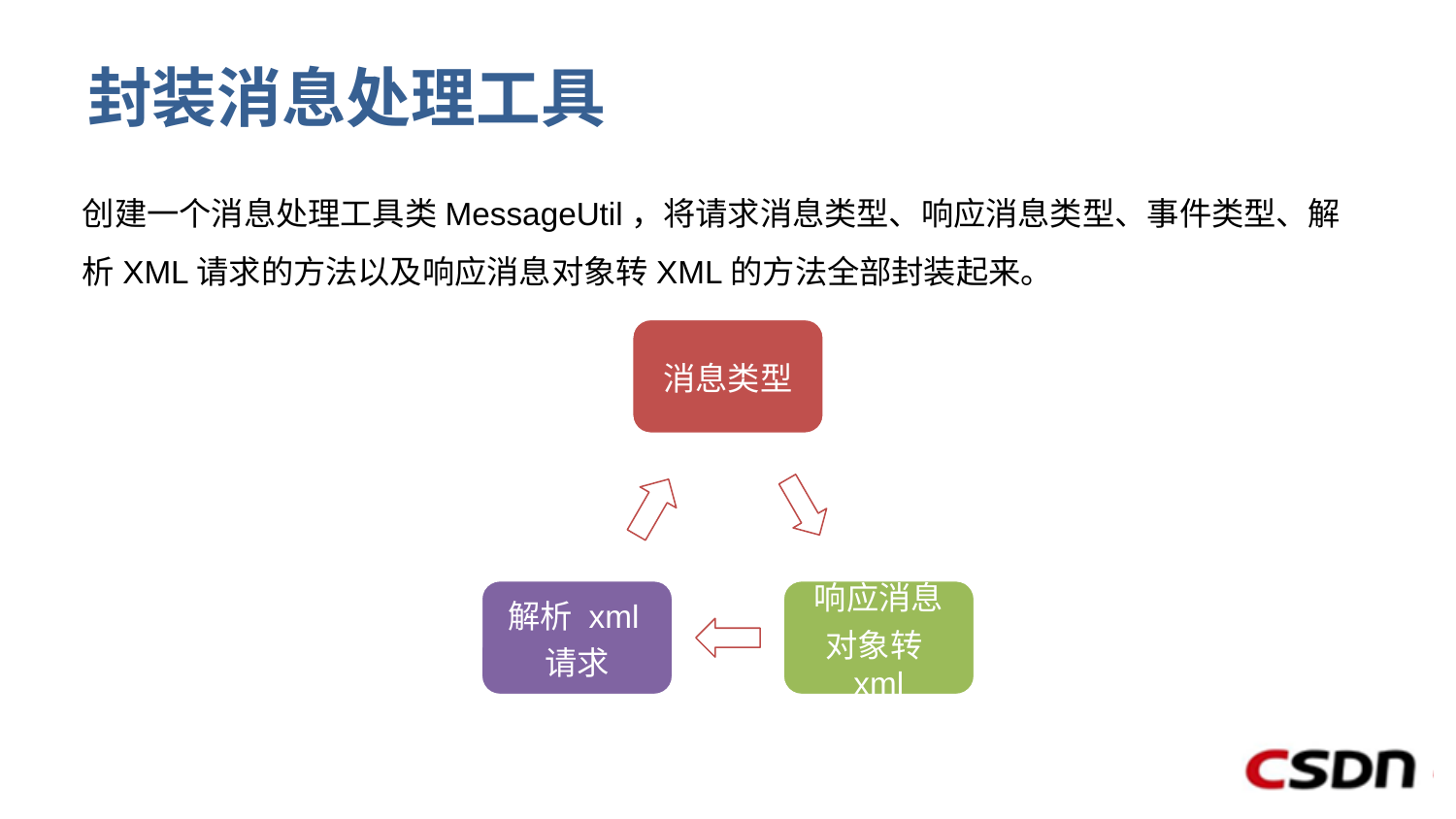

# 封装消息处理工具
创建一个消息处理工具类MessageUtil，将请求消息类型、响应消息类型、事件类型、解析XML请求的方法以及响应消息对象转XML的方法全部封装起来。
消息类型
响应消息对象转xml
解析 xml请求